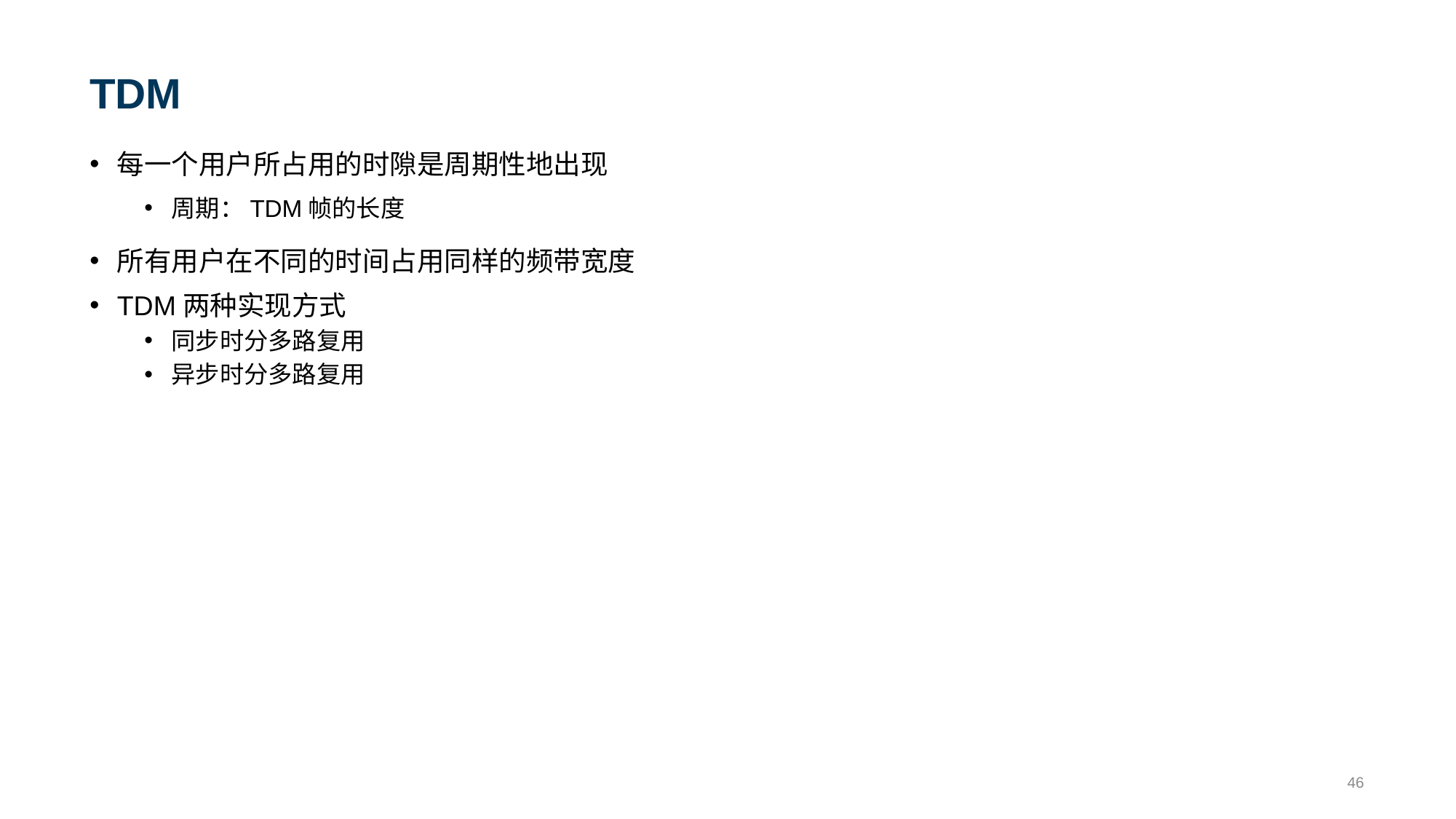

# TDM
每一个用户所占用的时隙是周期性地出现
周期：TDM帧的长度
所有用户在不同的时间占用同样的频带宽度
TDM两种实现方式
同步时分多路复用
异步时分多路复用
46